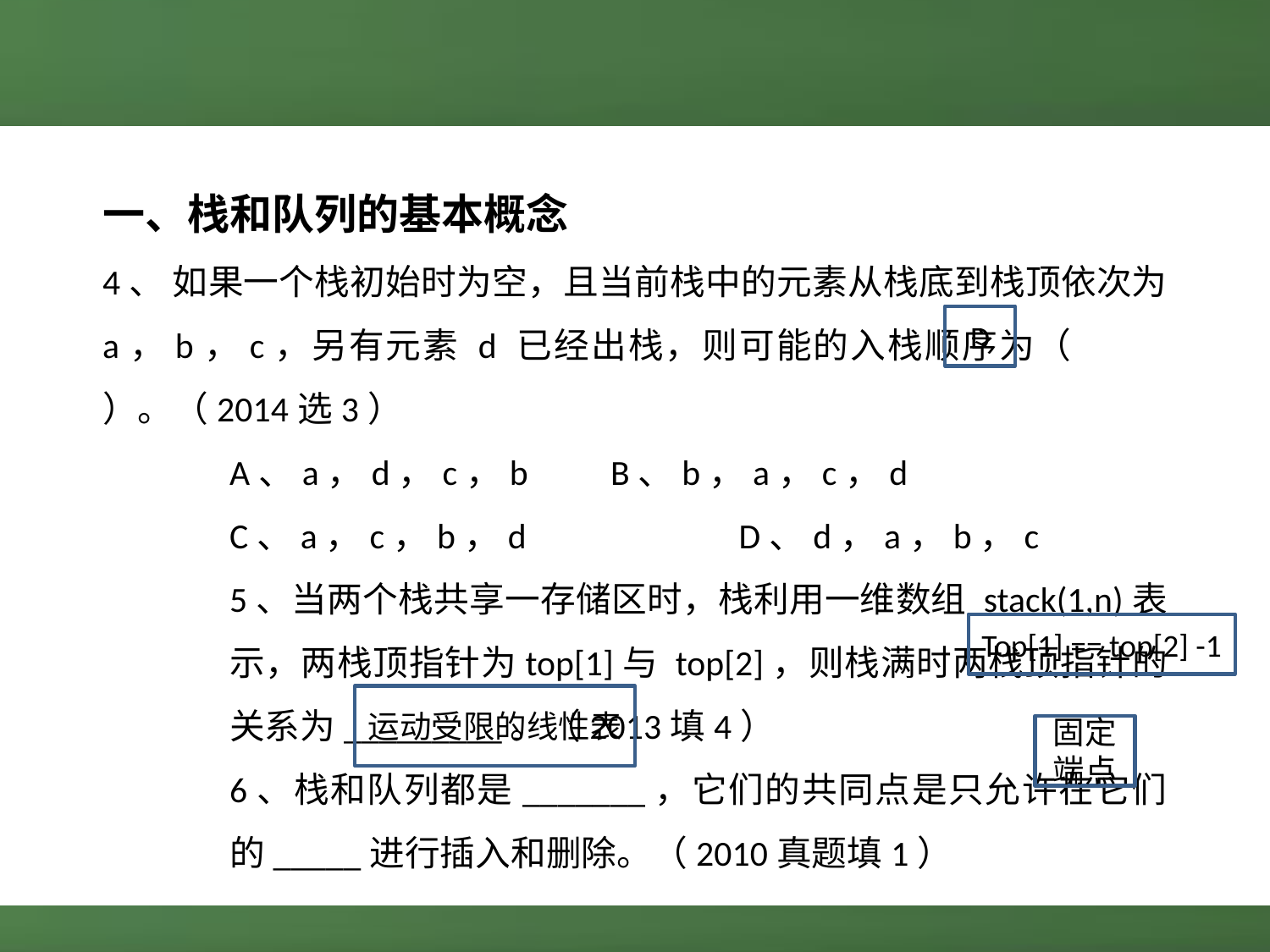

一、栈和队列的基本概念
4、 如果一个栈初始时为空，且当前栈中的元素从栈底到栈顶依次为 a，b，c，另有元素 d 已经出栈，则可能的入栈顺序为（	）。（2014选3）
A、a，d，c，b    	B、b，a，c，d
C、a，c，b，d	                D、d，a，b，c
5、当两个栈共享一存储区时，栈利用一维数组 stack(1,n)表示，两栈顶指针为top[1]与 top[2]，则栈满时两栈顶指针的关系为_________。（2013填4）
6、栈和队列都是_______，它们的共同点是只允许在它们的_____进行插入和删除。（2010真题填1）
D
Top[1] == top[2] -1
运动受限的线性表
固定端点